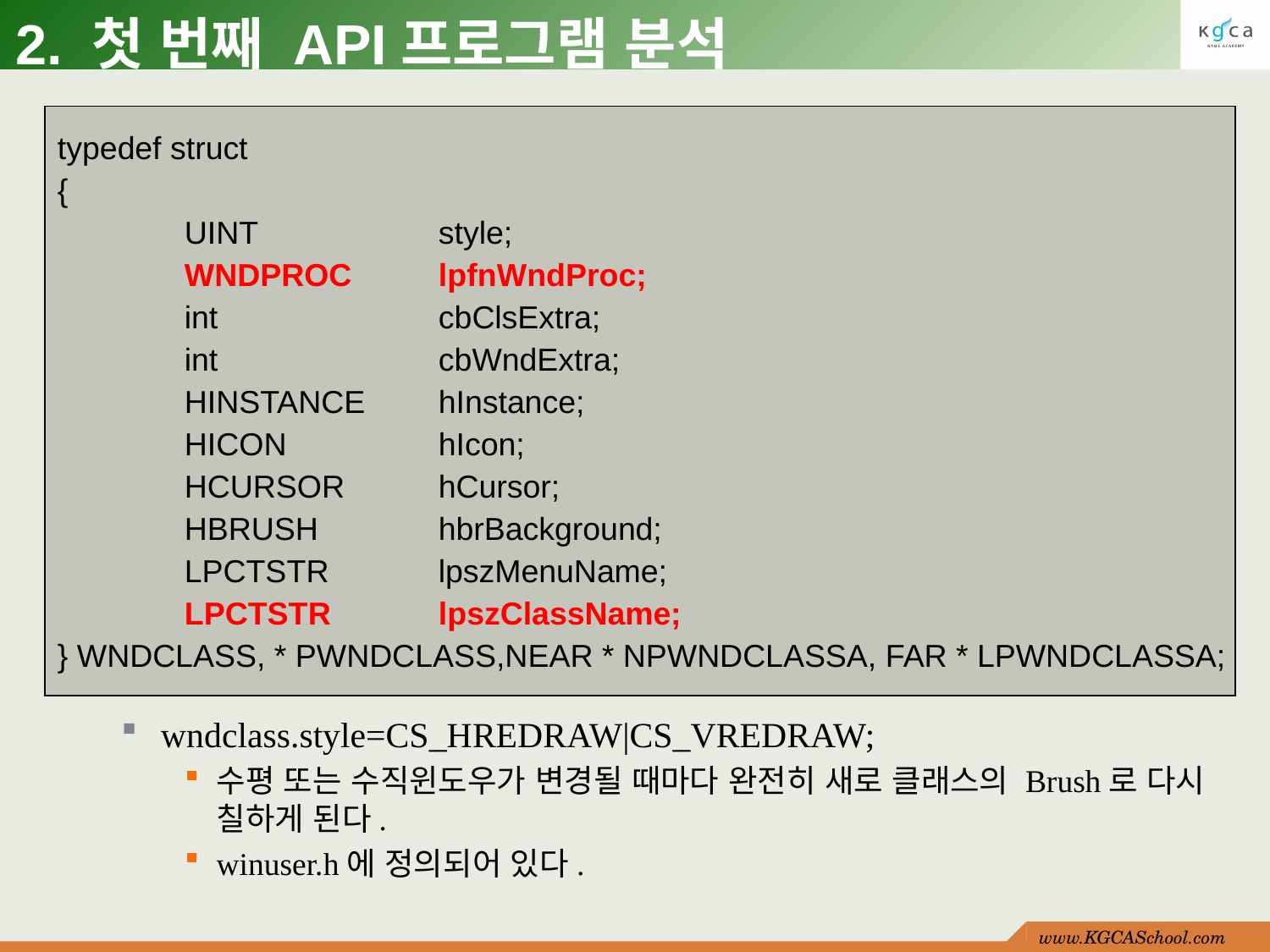

# 2. 첫 번째 API프로그램 분석
typedef struct
{
	UINT 		style;
	WNDPROC 	lpfnWndProc;
	int             	cbClsExtra;
	int             	cbWndExtra;
	HINSTANCE	hInstance;
	HICON		hIcon;
	HCURSOR   	hCursor;
	HBRUSH     	hbrBackground;
	LPCTSTR    	lpszMenuName;
	LPCTSTR    	lpszClassName;
} WNDCLASS, * PWNDCLASS,NEAR * NPWNDCLASSA, FAR * LPWNDCLASSA;
wndclass.style=CS_HREDRAW|CS_VREDRAW;
수평 또는 수직윈도우가 변경될 때마다 완전히 새로 클래스의 Brush로 다시 칠하게 된다.
winuser.h에 정의되어 있다.